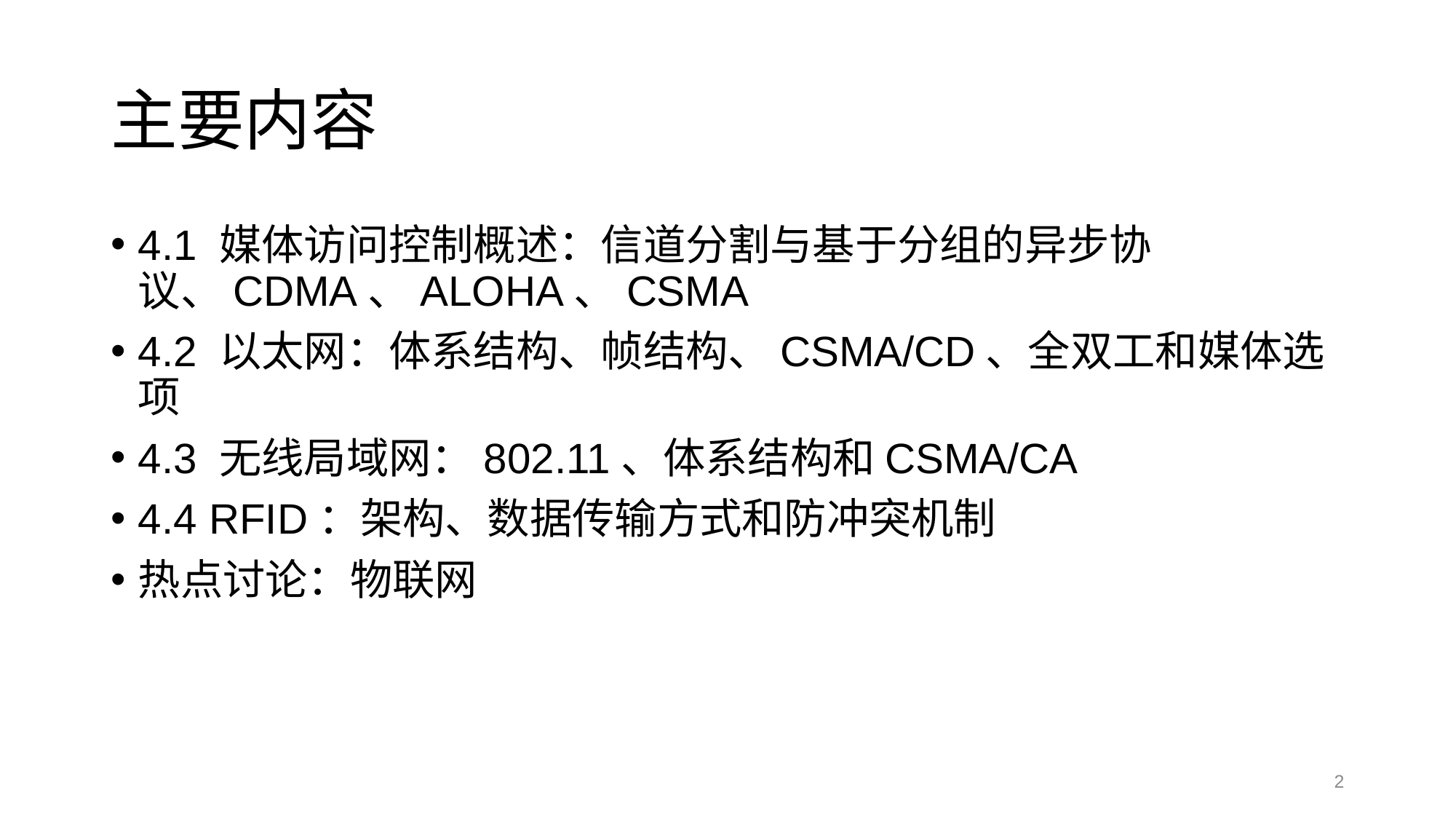

# 主要内容
4.1 媒体访问控制概述：信道分割与基于分组的异步协议、CDMA、ALOHA、CSMA
4.2 以太网：体系结构、帧结构、CSMA/CD、全双工和媒体选项
4.3 无线局域网：802.11、体系结构和CSMA/CA
4.4 RFID：架构、数据传输方式和防冲突机制
热点讨论：物联网
2